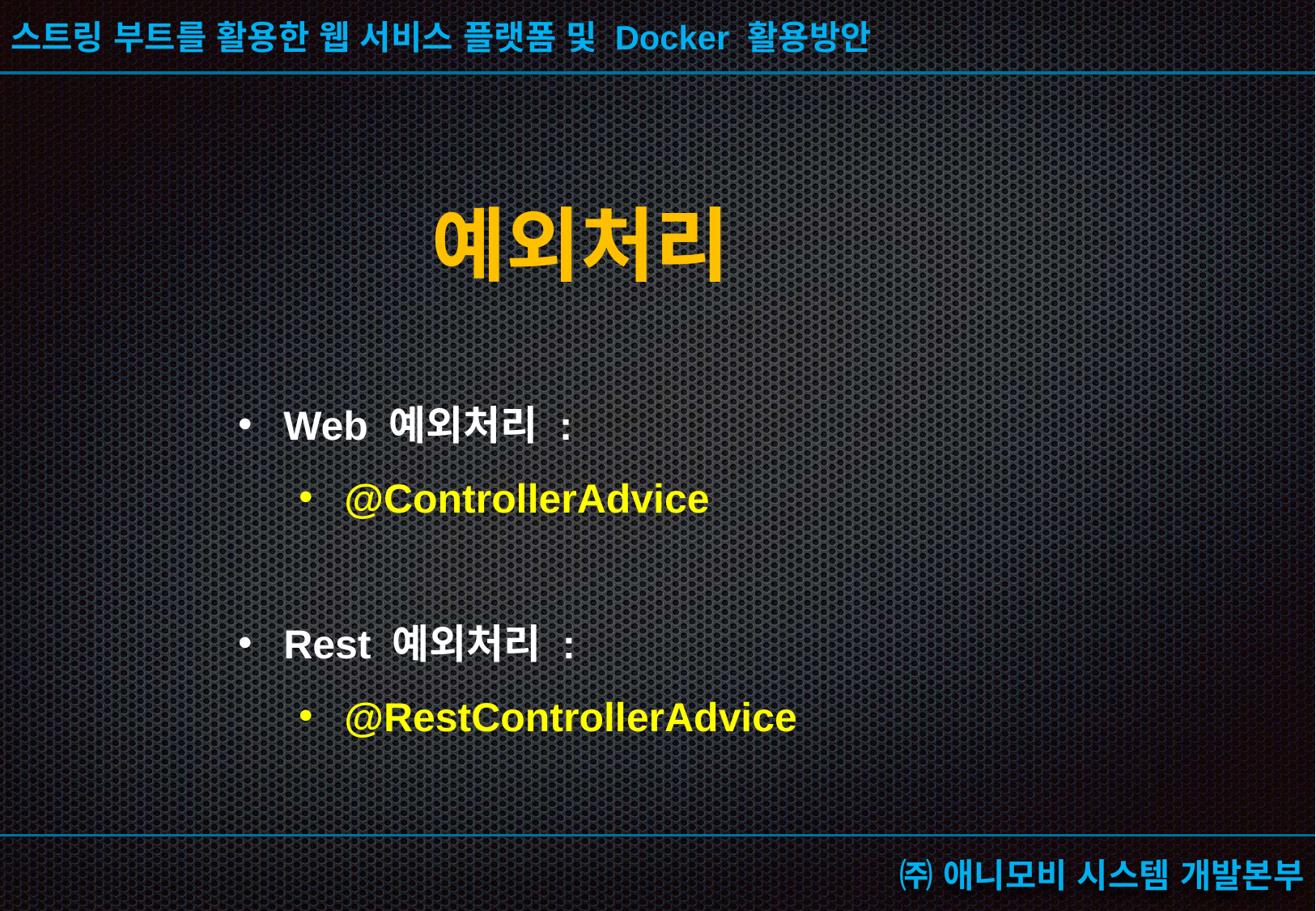

예외처리
Web 예외처리 :
@ControllerAdvice

Rest 예외처리 :
@RestControllerAdvice